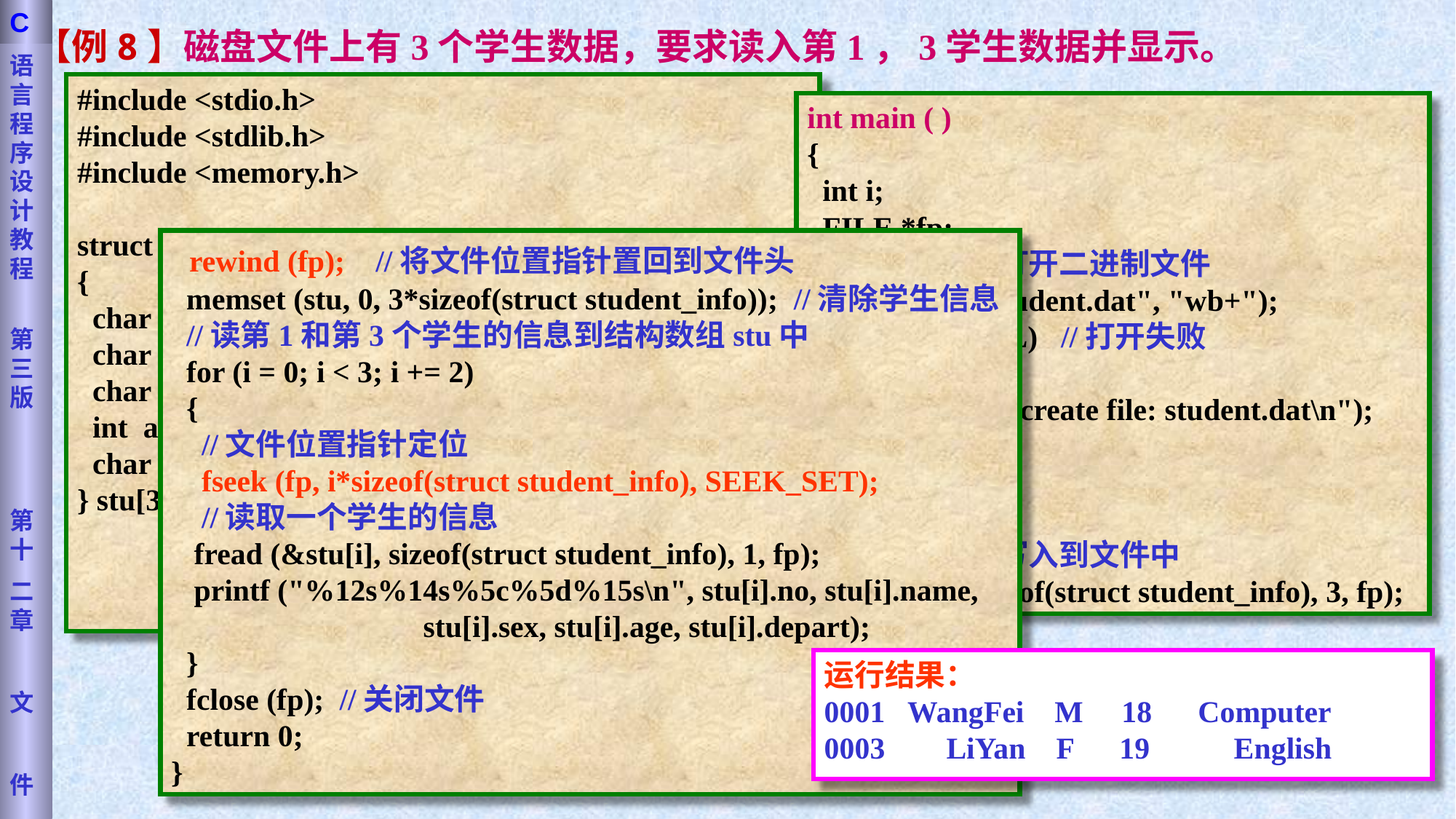

语言程序设计教程
第三版

第十
二章

文

件
C
   【例8】磁盘文件上有3个学生数据，要求读入第1，3学生数据并显示。
#include <stdio.h>
#include <stdlib.h>
#include <memory.h>

struct student_info
{
  char no[9];
  char name[10];
  char sex;
  int  age;
  char depart[15];
} stu[3] = { {"0001", "WangFei", 'M', 18, "Computer"},
                   {"0002", "ZhangMin", 'M', 19, "Math"},
                   {"0003", "LiYan", 'F', 19, "English"} };
int main ( )
{
  int i;
  FILE *fp;
  //以读写方式打开二进制文件
  fp = fopen ("student.dat", "wb+");
  if (fp = = NULL)   //打开失败
  {
    printf ("can't create file: student.dat\n");
    exit (0);
  }

  //将学生信息写入到文件中
  fwrite (stu, sizeof(struct student_info), 3, fp);
  rewind (fp);    //将文件位置指针置回到文件头
  memset (stu, 0, 3*sizeof(struct student_info));  //清除学生信息
  //读第1和第3个学生的信息到结构数组stu中
  for (i = 0; i < 3; i += 2)
  {
    //文件位置指针定位
    fseek (fp, i*sizeof(struct student_info), SEEK_SET);
    //读取一个学生的信息
   fread (&stu[i], sizeof(struct student_info), 1, fp);
   printf ("%12s%14s%5c%5d%15s\n", stu[i].no, stu[i].name,
                                 stu[i].sex, stu[i].age, stu[i].depart);
  }
  fclose (fp);  //关闭文件
  return 0;
}
运行结果：
0001   WangFei    M     18      Computer
0003        LiYan    F      19           English